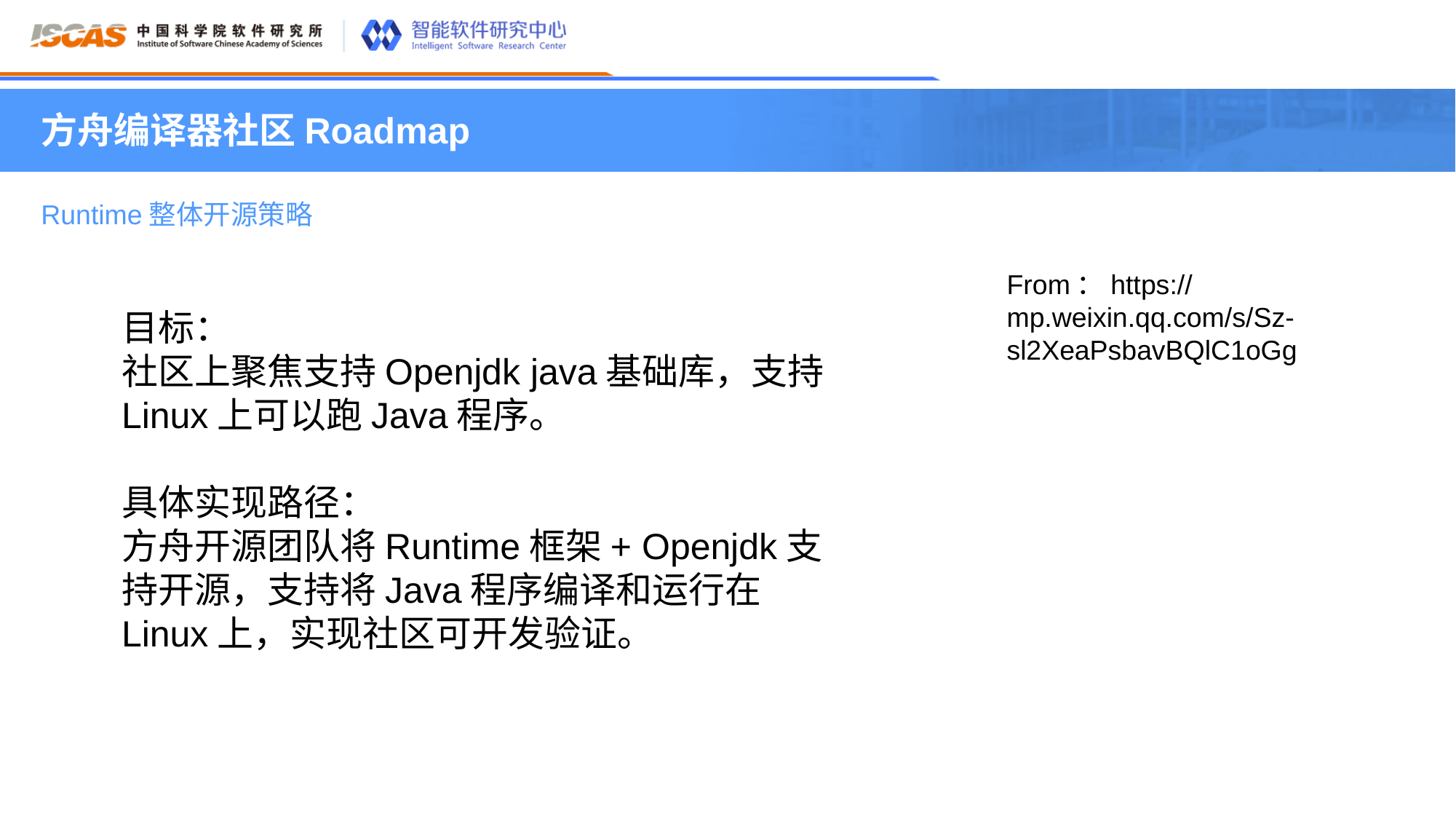

方舟编译器社区Roadmap

Runtime整体开源策略
From：https://mp.weixin.qq.com/s/Sz-sl2XeaPsbavBQlC1oGg
目标：
社区上聚焦支持Openjdk java基础库，支持Linux上可以跑Java程序。

具体实现路径：
方舟开源团队将Runtime框架+ Openjdk支持开源，支持将Java程序编译和运行在Linux上，实现社区可开发验证。